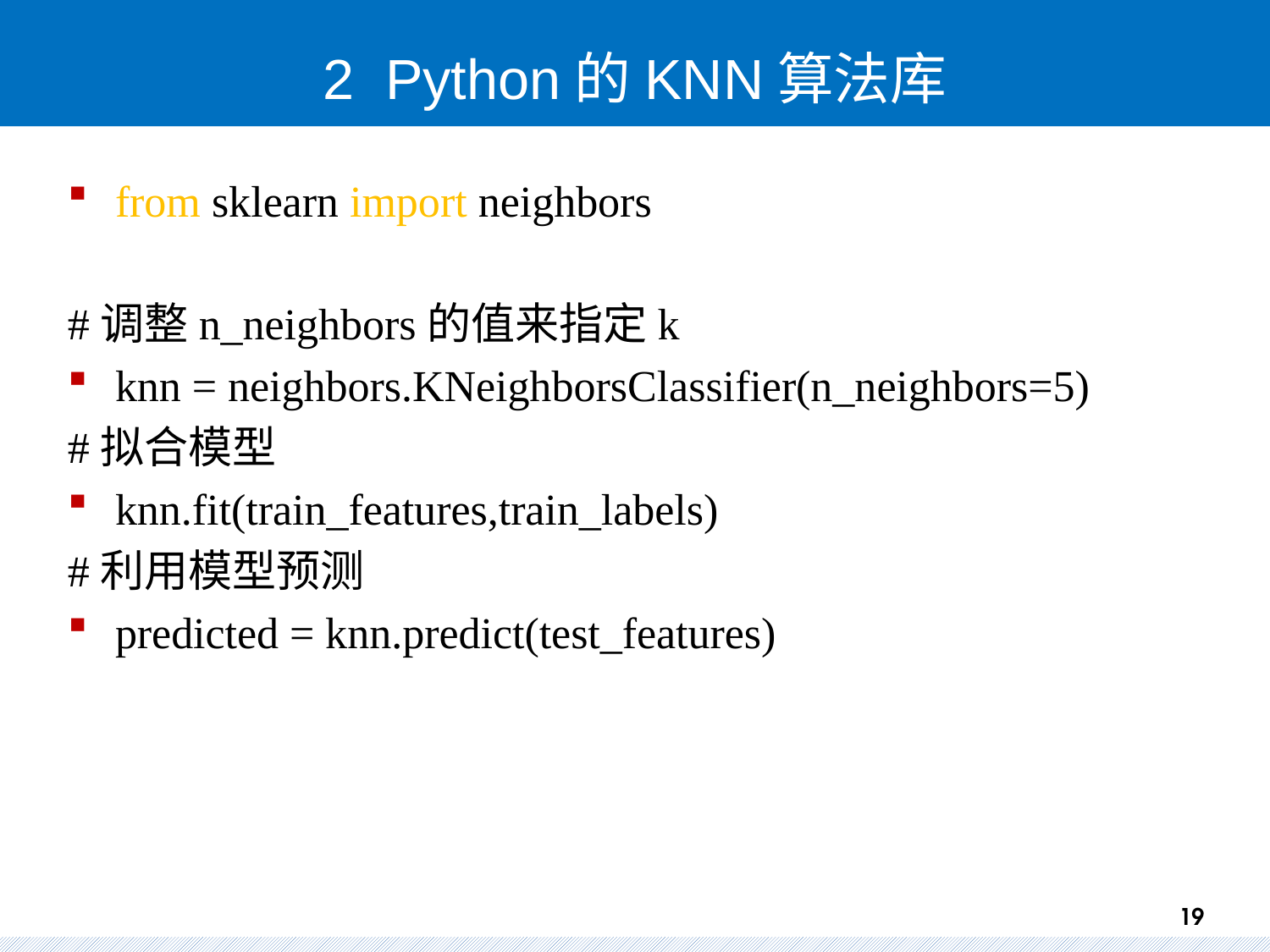

# 2  Python的KNN算法库
from sklearn import neighbors

#调整n_neighbors的值来指定k
knn = neighbors.KNeighborsClassifier(n_neighbors=5)
#拟合模型
knn.fit(train_features,train_labels)
#利用模型预测
predicted = knn.predict(test_features)